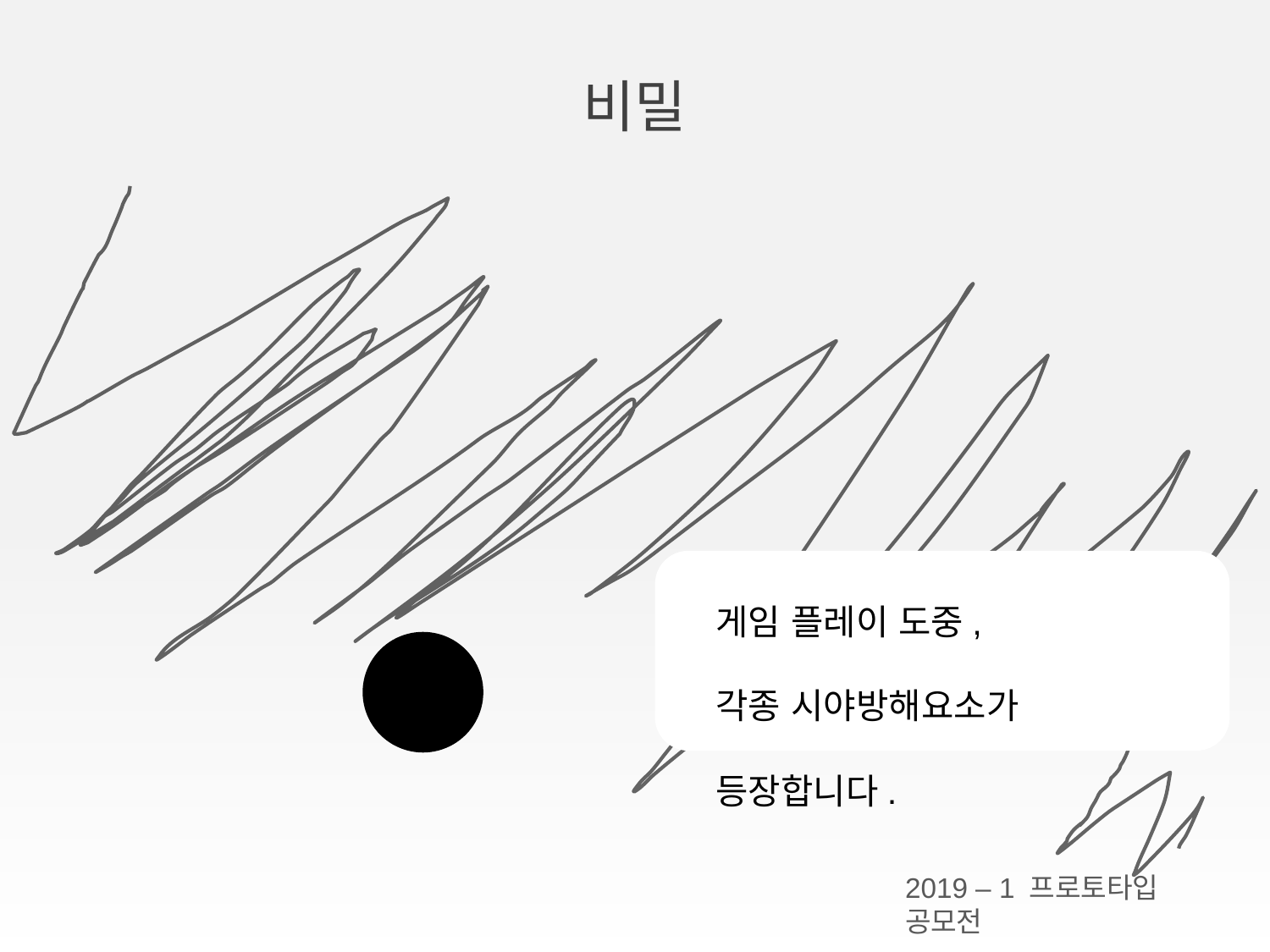

비밀

게임 플레이 도중,
각종 시야방해요소가 등장합니다.

2019 – 1 프로토타입 공모전